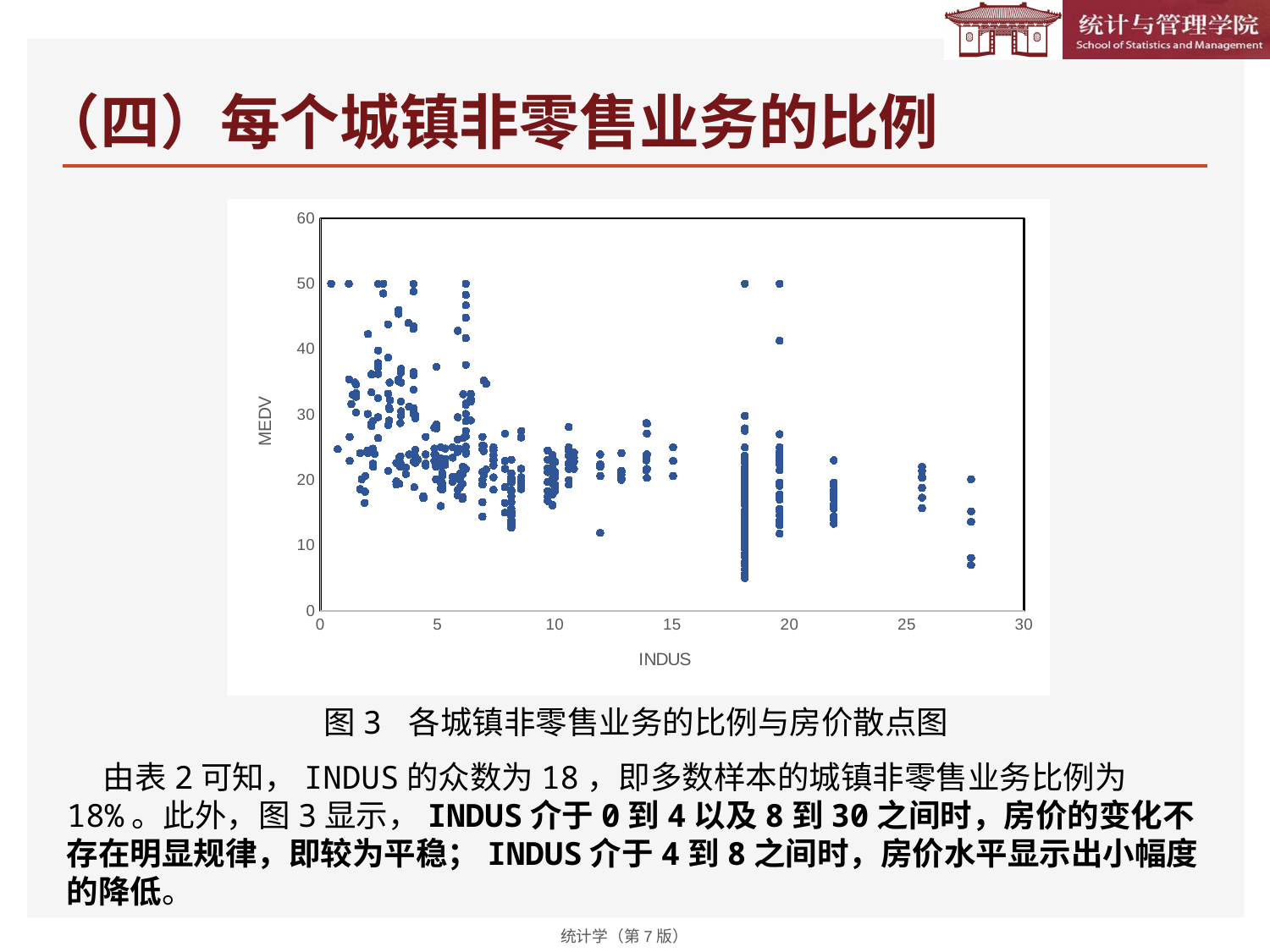

# （四）每个城镇非零售业务的比例

### Chart

| Category | MEDV |
|---|---|
图3 各城镇非零售业务的比例与房价散点图
    由表2可知，INDUS的众数为18，即多数样本的城镇非零售业务比例为18%。此外，图3显示，INDUS介于0到4以及8到30之间时，房价的变化不存在明显规律，即较为平稳；INDUS介于4到8之间时，房价水平显示出小幅度的降低。
统计学（第7版）